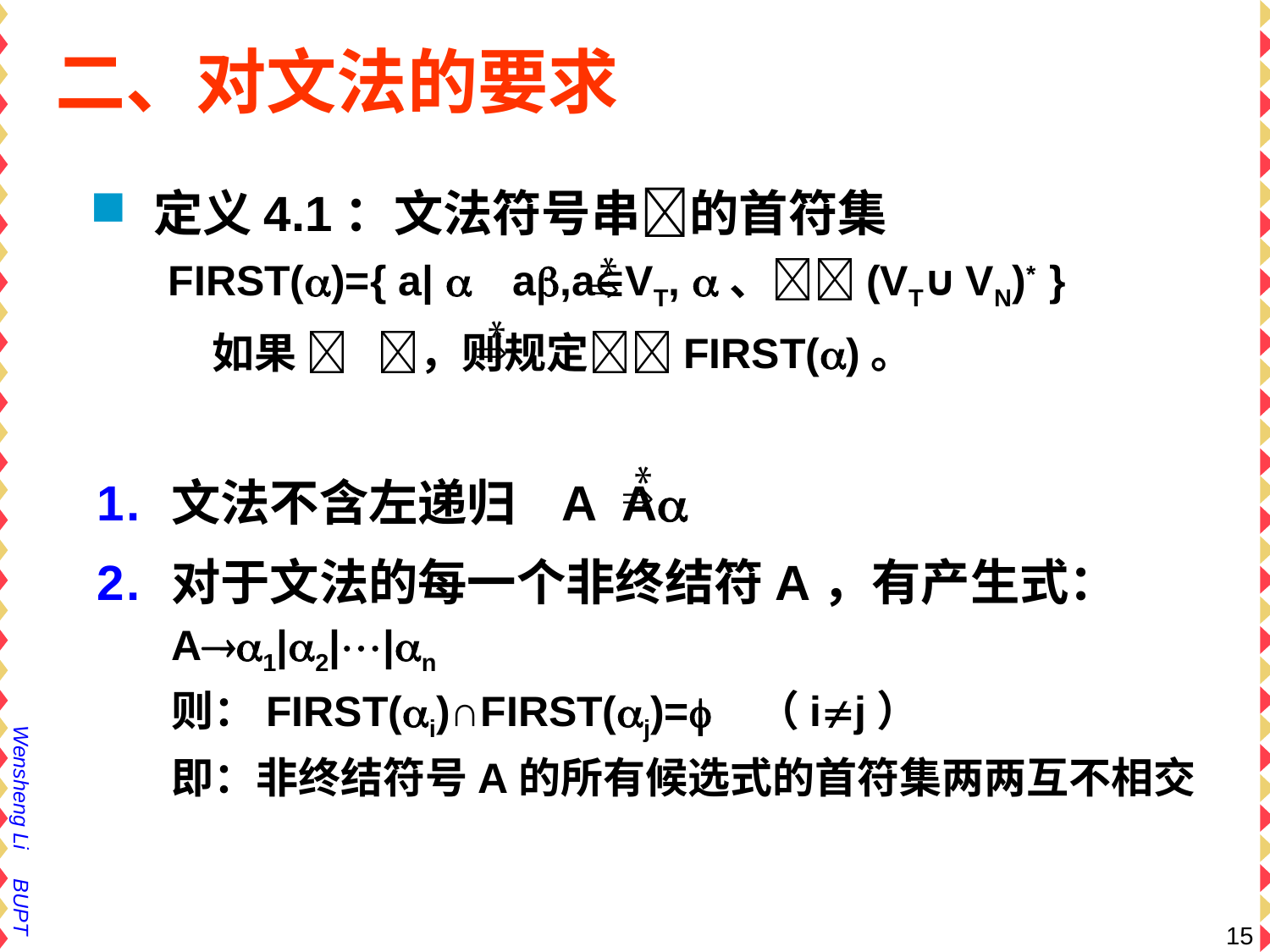

# 二、对文法的要求
 定义4.1：文法符号串α的首符集
      FIRST(α)={ a| α      aβ,a∈VT, α、β∈(VT∪VN)*  }
           如果 α   ε，则规定ε∈FIRST(α)。
*⇑
*⇑
*⇑
文法不含左递归   A  Aα
对于文法的每一个非终结符A，有产生式：
A→α1|α2|…|αn
则：FIRST(αi)∩FIRST(αj)=φ   （i≠j）
即：非终结符号A的所有候选式的首符集两两互不相交
15